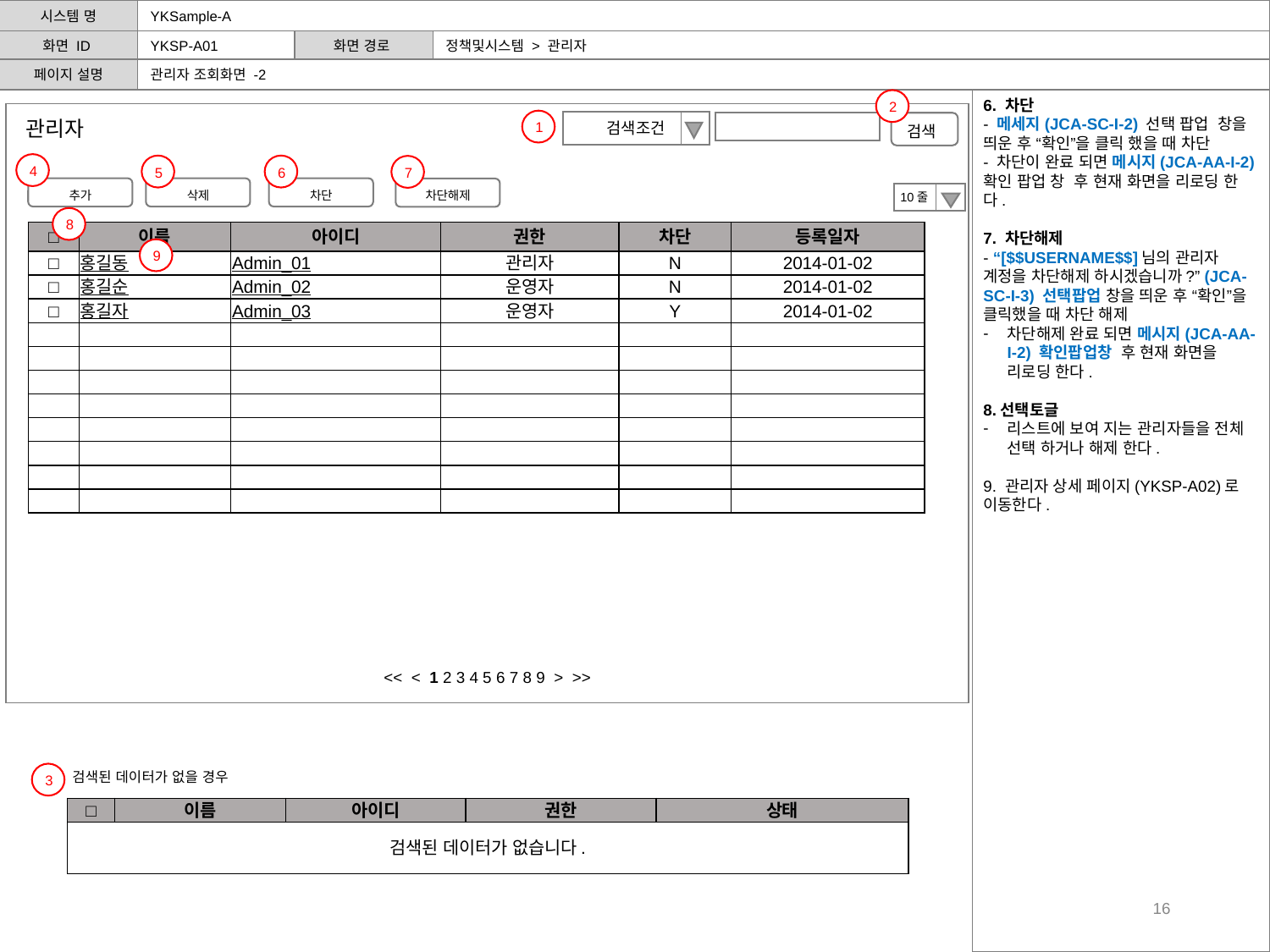

시스템 명
YKSample-A
화면 ID
YKSP-A01
화면 경로
정책및시스템 > 관리자
페이지 설명
관리자 조회화면 -2
6. 차단
- 메세지(JCA-SC-I-2) 선택 팝업  창을 띄운 후 “확인”을 클릭 했을 때 차단
- 차단이 완료 되면 메시지(JCA-AA-I-2) 확인 팝업 창  후 현재 화면을 리로딩 한다.

7. 차단해제
- “[$$USERNAME$$]님의 관리자 계정을 차단해제 하시겠습니까?” (JCA-SC-I-3) 선택팝업 창을 띄운 후 “확인”을 클릭했을 때 차단 해제
차단해제 완료 되면 메시지(JCA-AA-I-2) 확인팝업창  후 현재 화면을 리로딩 한다.

8.선택토글
리스트에 보여 지는 관리자들을 전체 선택 하거나 해제 한다.

9. 관리자 상세 페이지(YKSP-A02)로 이동한다.

2

관리자

1
검색조건

검색

4

5

6

7

추가

삭제

차단

차단해제
10줄

8
| □ | 이름 | 아이디 | 권한 | 차단 | 등록일자 |
| --- | --- | --- | --- | --- | --- |
| □ | 홍길동 | Admin\_01 | 관리자 | N | 2014-01-02 |
| □ | 홍길순 | Admin\_02 | 운영자 | N | 2014-01-02 |
| □ | 홍길자 | Admin\_03 | 운영자 | Y | 2014-01-02 |
|  |  |  |  |  |  |
|  |  |  |  |  |  |
|  |  |  |  |  |  |
|  |  |  |  |  |  |
|  |  |  |  |  |  |
|  |  |  |  |  |  |
|  |  |  |  |  |  |
|  |  |  |  |  |  |

9
<<  <  1 2 3 4 5 6 7 8 9  >  >>
검색된 데이터가 없을 경우

3
| □ | 이름 | 아이디 | 권한 | 상태 |
| --- | --- | --- | --- | --- |
| 검색된 데이터가 없습니다. |  |  |  |  |
16